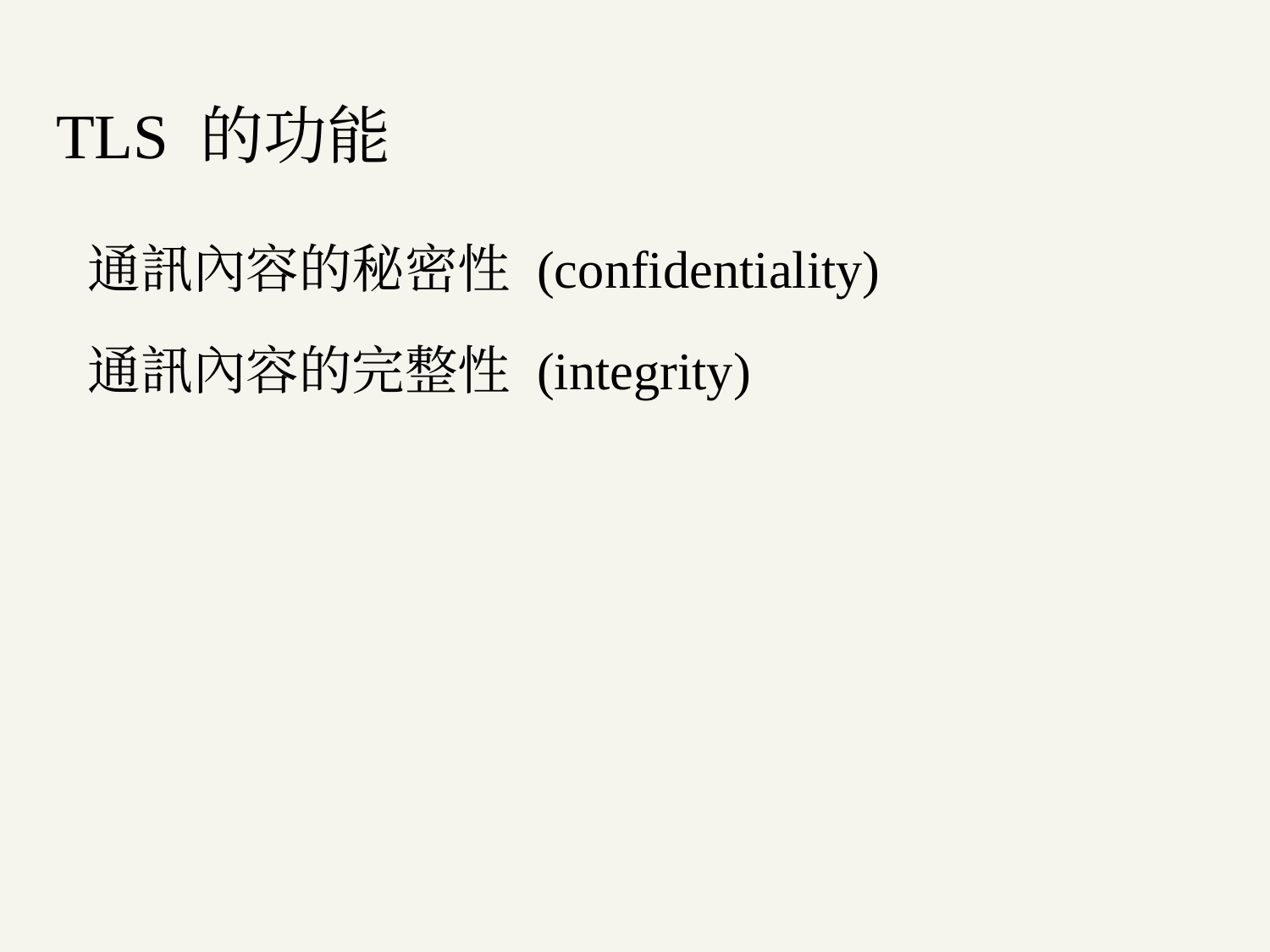

# TLS 的功能
通訊內容的秘密性 (confidentiality)
通訊內容的完整性 (integrity)